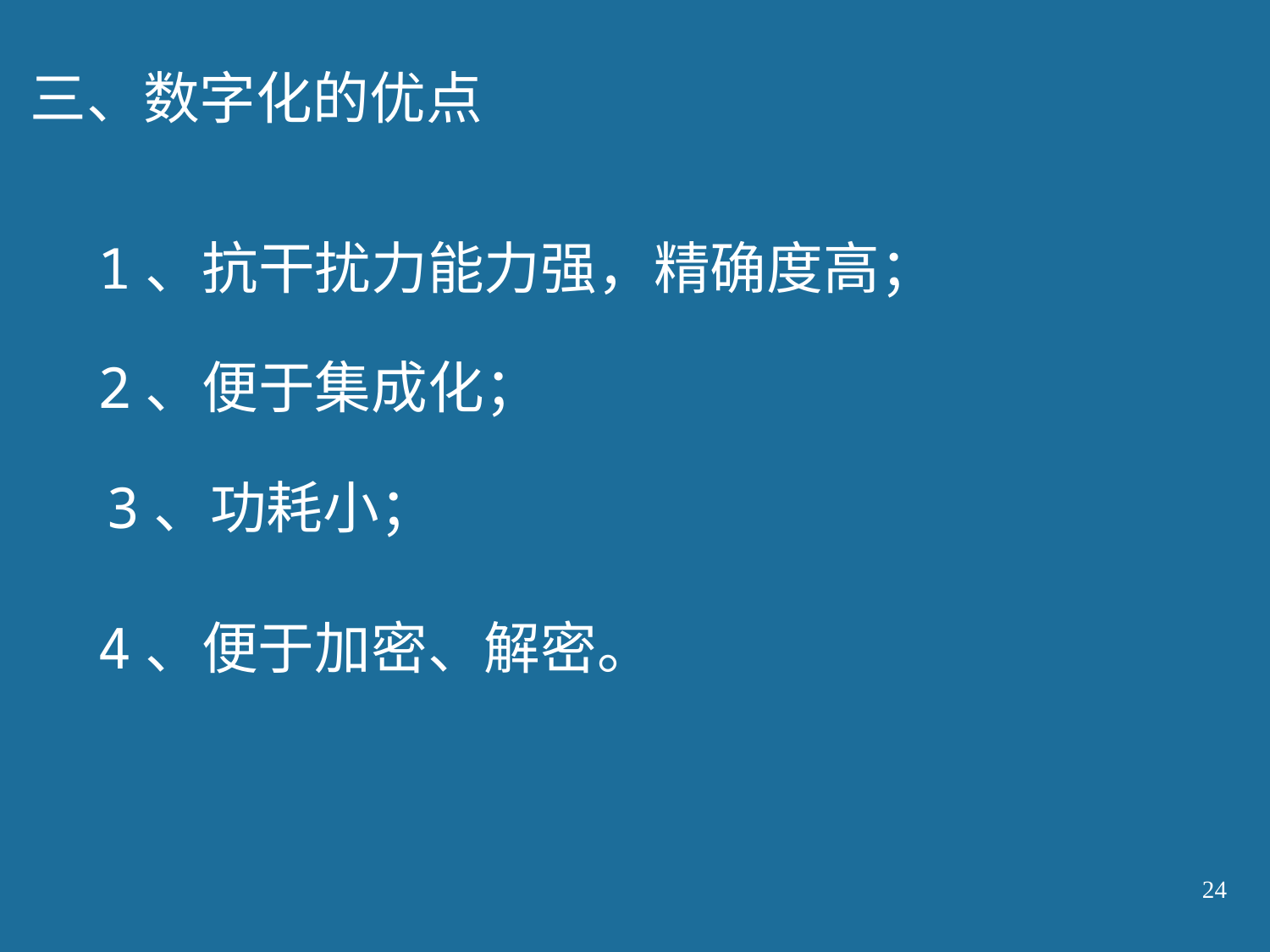

三、数字化的优点
1、抗干扰力能力强，精确度高；
2、便于集成化；
3、功耗小；
4、便于加密、解密。
24